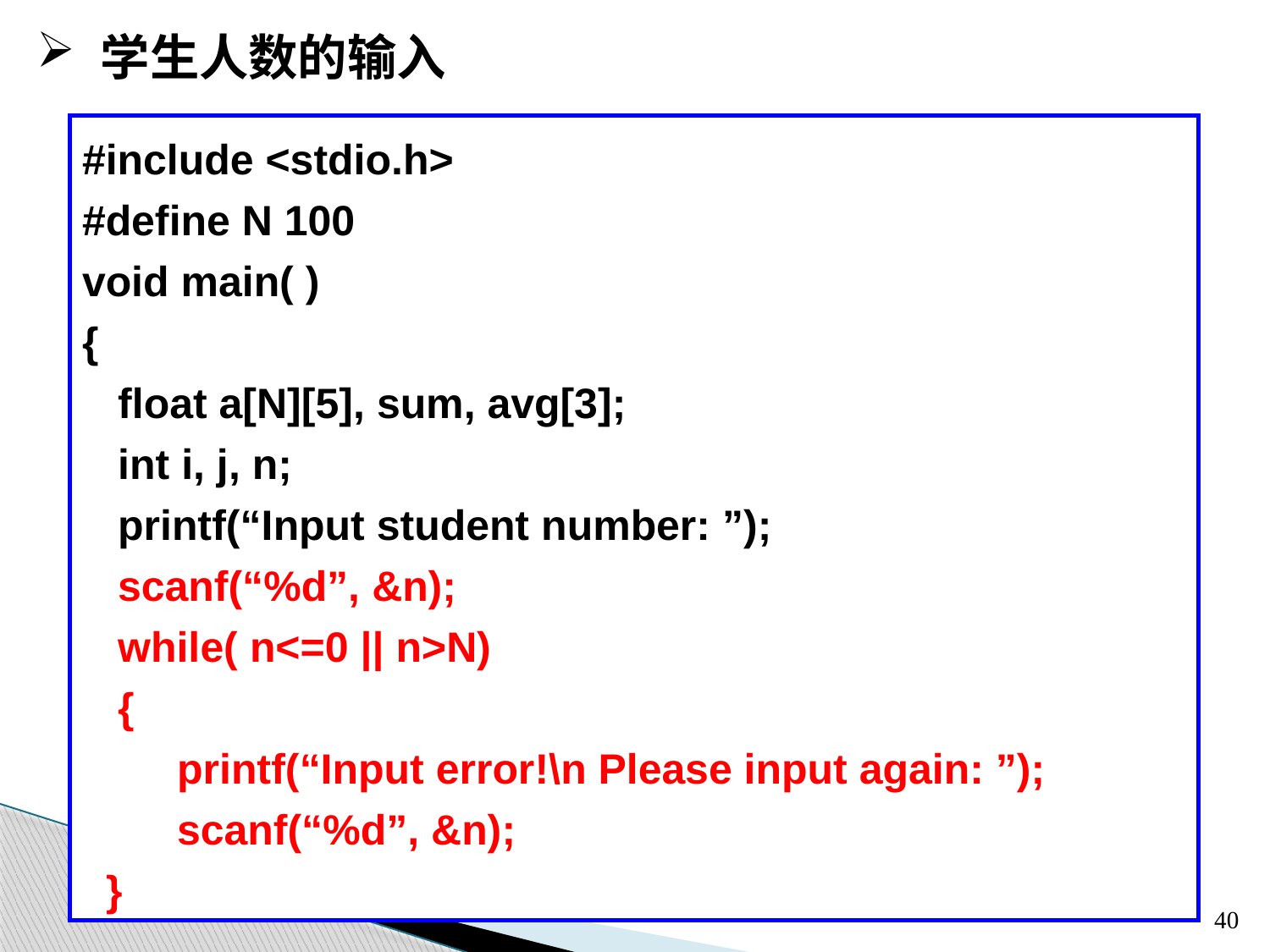

学生人数的输入
#include <stdio.h>
#define N 100
void main( )
{
   float a[N][5], sum, avg[3];
   int i, j, n;
   printf(“Input student number: ”);
   scanf(“%d”, &n);
   while( n<=0 || n>N)
   {
        printf(“Input error!\n Please input again: ”);
        scanf(“%d”, &n);
  }
40